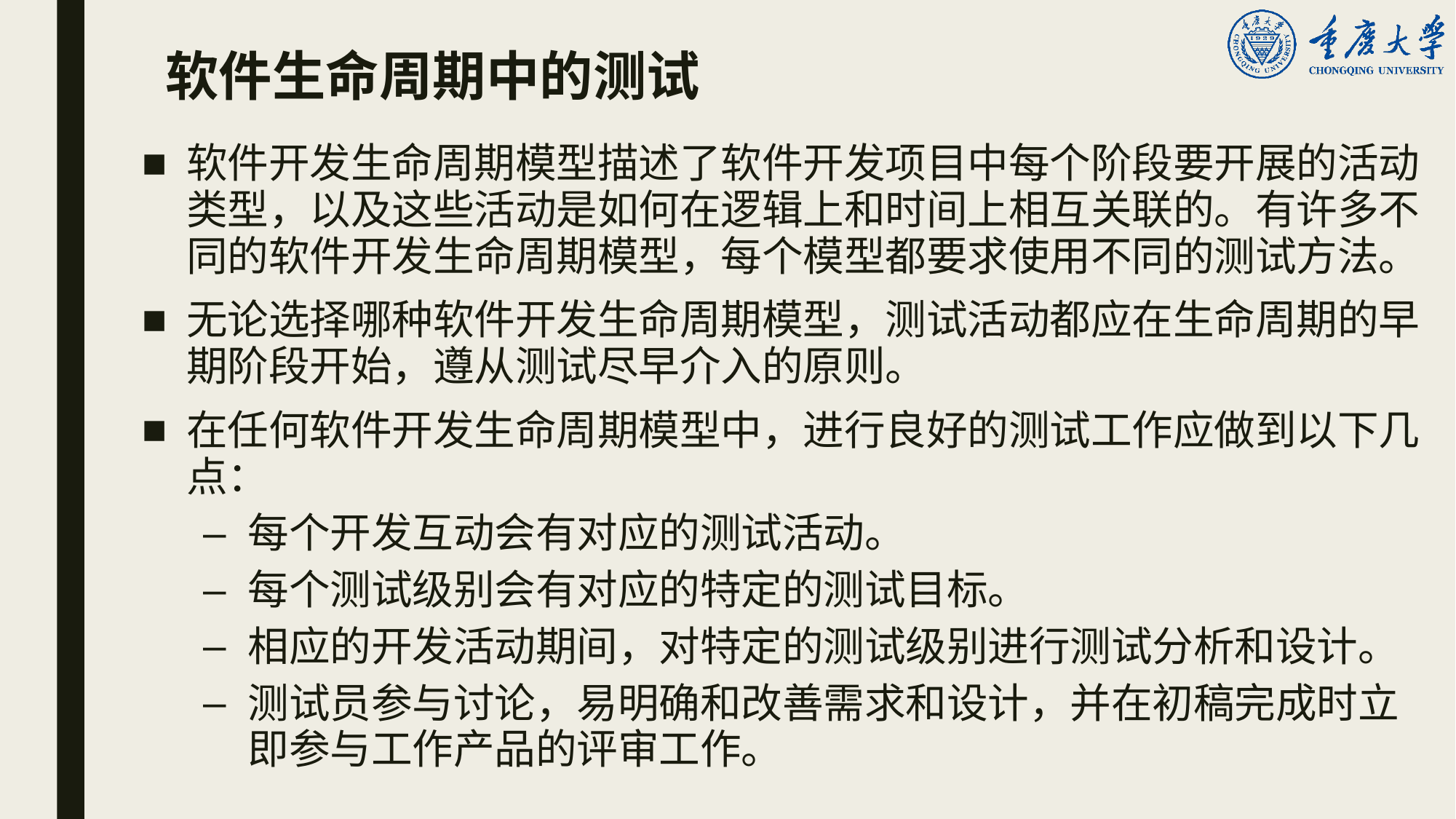

# 软件生命周期中的测试
软件开发生命周期模型描述了软件开发项目中每个阶段要开展的活动类型，以及这些活动是如何在逻辑上和时间上相互关联的。有许多不同的软件开发生命周期模型，每个模型都要求使用不同的测试方法。
无论选择哪种软件开发生命周期模型，测试活动都应在生命周期的早期阶段开始，遵从测试尽早介入的原则。
在任何软件开发生命周期模型中，进行良好的测试工作应做到以下几点：
每个开发互动会有对应的测试活动。
每个测试级别会有对应的特定的测试目标。
相应的开发活动期间，对特定的测试级别进行测试分析和设计。
测试员参与讨论，易明确和改善需求和设计，并在初稿完成时立即参与工作产品的评审工作。